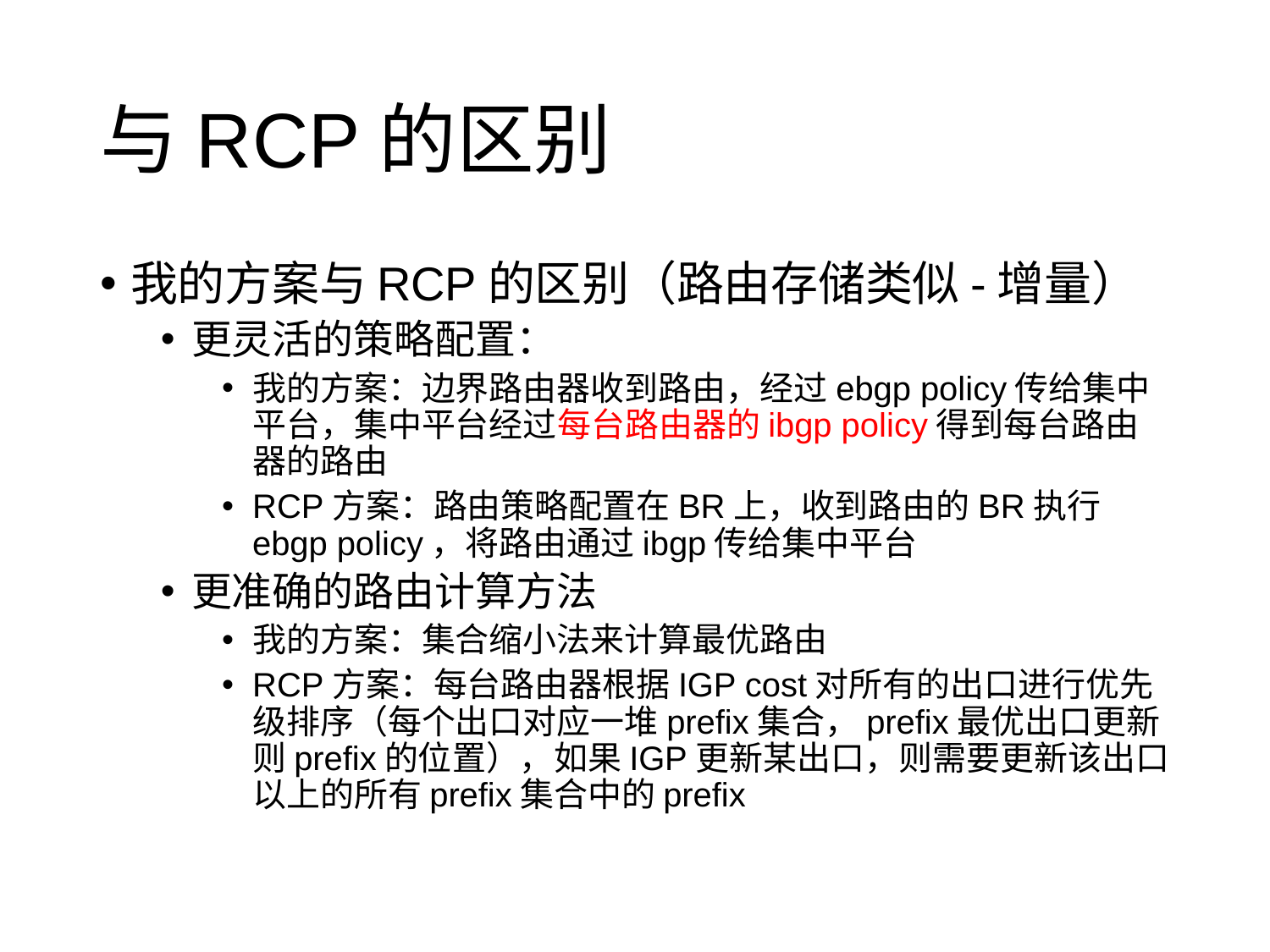

# 与RCP的区别
我的方案与RCP的区别（路由存储类似-增量）
更灵活的策略配置：
我的方案：边界路由器收到路由，经过ebgp policy传给集中平台，集中平台经过每台路由器的ibgp policy得到每台路由器的路由
RCP方案：路由策略配置在BR上，收到路由的BR执行ebgp policy，将路由通过ibgp传给集中平台
更准确的路由计算方法
我的方案：集合缩小法来计算最优路由
RCP方案：每台路由器根据IGP cost对所有的出口进行优先级排序（每个出口对应一堆prefix集合，prefix最优出口更新则prefix的位置），如果IGP更新某出口，则需要更新该出口以上的所有prefix集合中的prefix